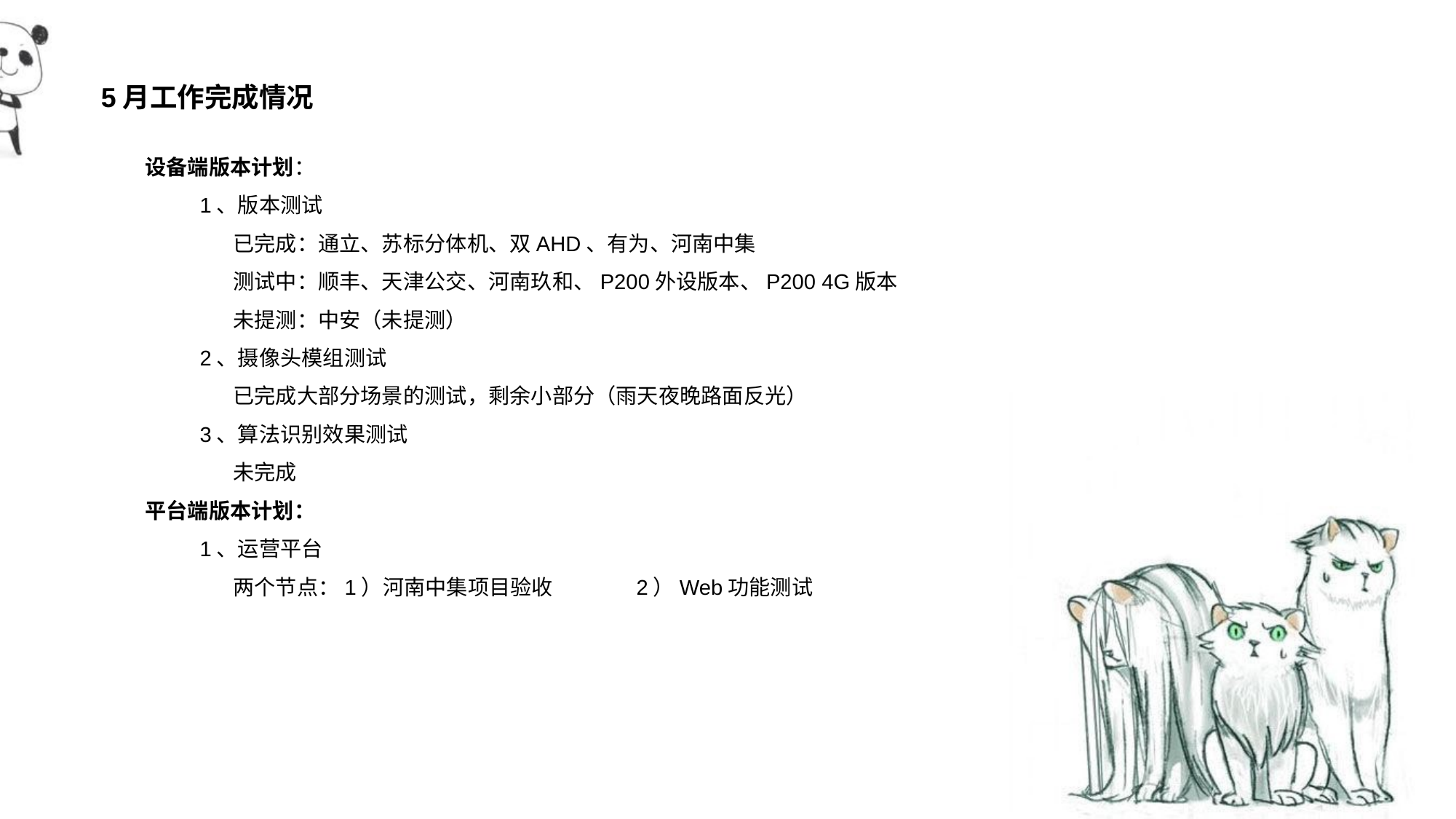

5月工作完成情况
设备端版本计划：
1、版本测试
      已完成：通立、苏标分体机、双AHD、有为、河南中集
      测试中：顺丰、天津公交、河南玖和、P200外设版本、P200 4G版本
      未提测：中安（未提测）
2、摄像头模组测试
      已完成大部分场景的测试，剩余小部分（雨天夜晚路面反光）
3、算法识别效果测试
      未完成
平台端版本计划：
1、运营平台
      两个节点：1）河南中集项目验收	2）Web功能测试